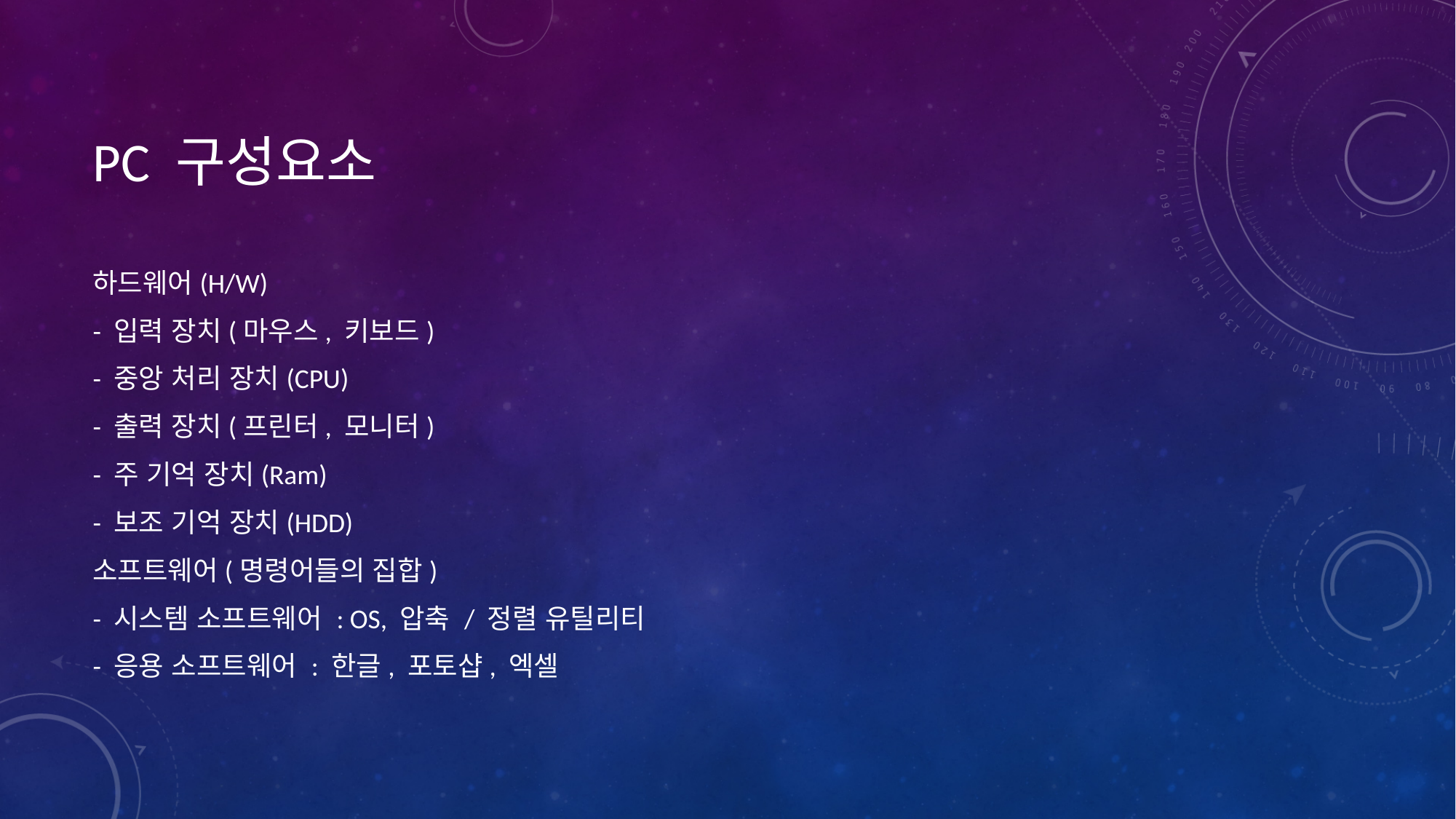

# PC 구성요소
하드웨어(H/W)
- 입력 장치(마우스, 키보드)
- 중앙 처리 장치(CPU)
- 출력 장치(프린터, 모니터)
- 주 기억 장치(Ram)
- 보조 기억 장치(HDD)
소프트웨어(명령어들의 집합)
- 시스템 소프트웨어 : OS, 압축 / 정렬 유틸리티
- 응용 소프트웨어 : 한글, 포토샵, 엑셀